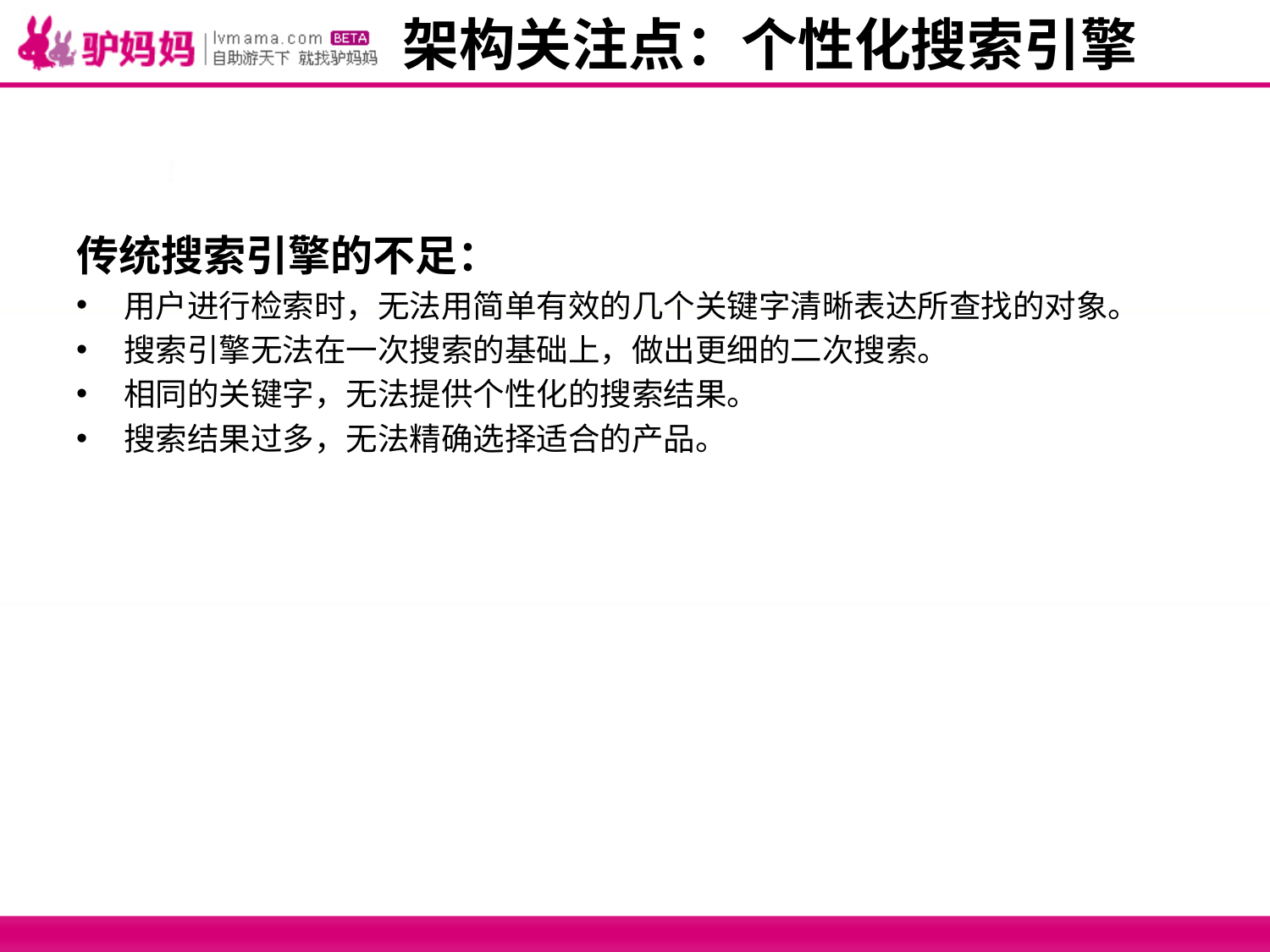

# 架构关注点：个性化搜索引擎
传统搜索引擎的不足：
用户进行检索时，无法用简单有效的几个关键字清晰表达所查找的对象。
搜索引擎无法在一次搜索的基础上，做出更细的二次搜索。
相同的关键字，无法提供个性化的搜索结果。
搜索结果过多，无法精确选择适合的产品。